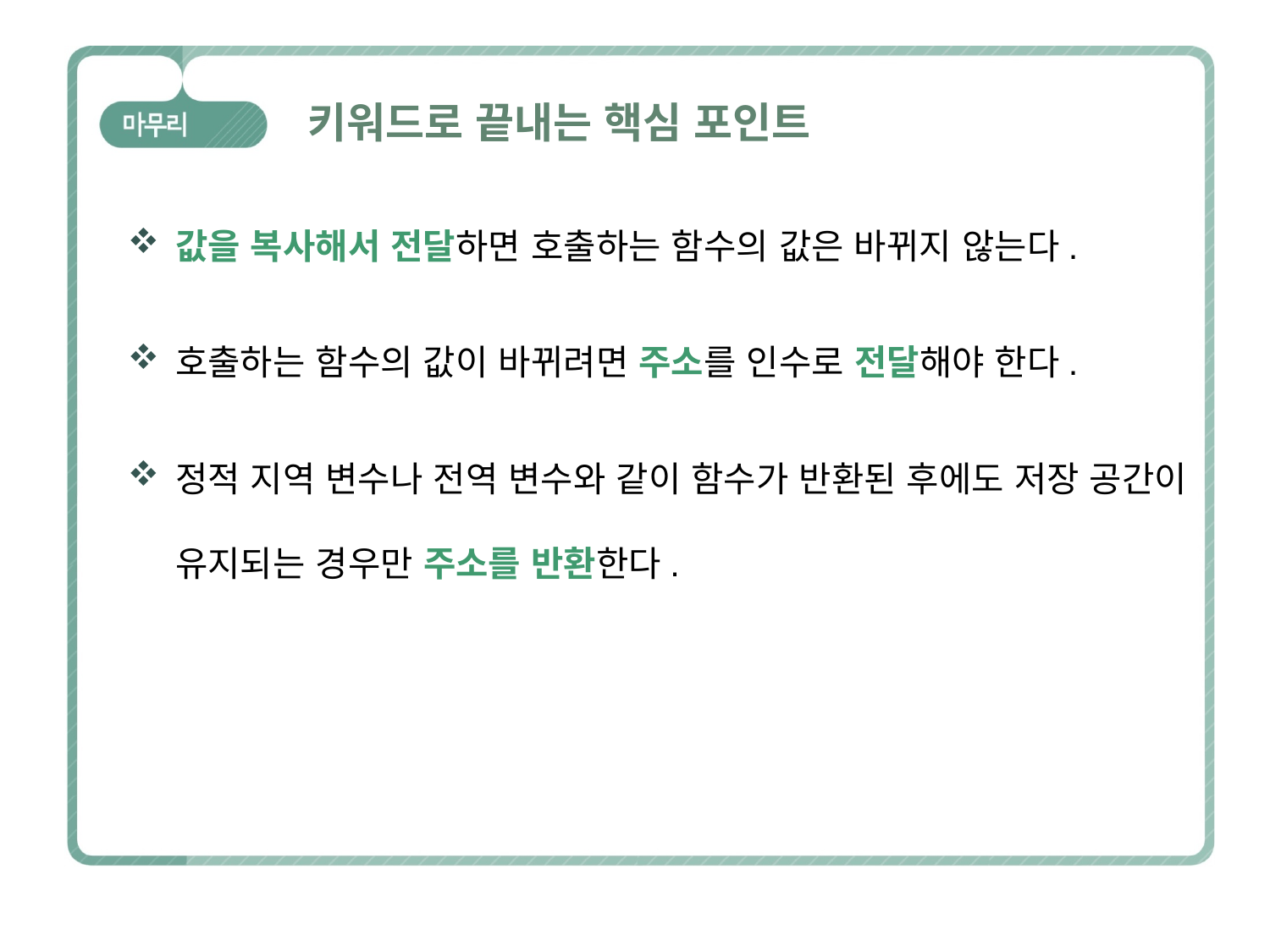

# 키워드로 끝내는 핵심 포인트
값을 복사해서 전달하면 호출하는 함수의 값은 바뀌지 않는다.

호출하는 함수의 값이 바뀌려면 주소를 인수로 전달해야 한다.

정적 지역 변수나 전역 변수와 같이 함수가 반환된 후에도 저장 공간이 유지되는 경우만 주소를 반환한다.